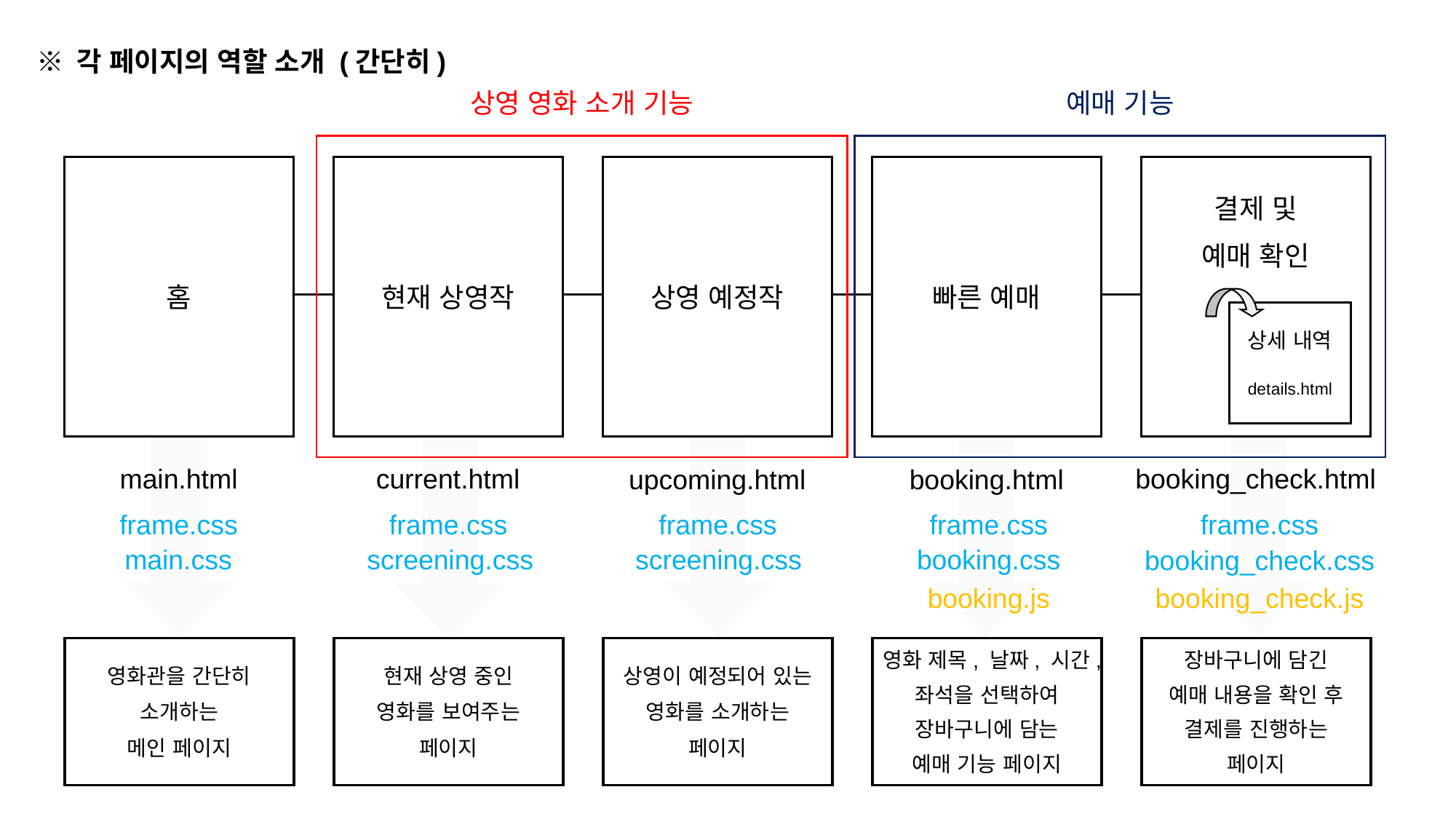

※ 각 페이지의 역할 소개 (간단히)
상영 영화 소개 기능
예매 기능

홈
현재 상영작
상영 예정작
빠른 예매
결제 및

예매 확인

main.html
current.html
booking_check.html
upcoming.html
booking.html

상세 내역

details.html

frame.css
frame.css
frame.css
frame.css
frame.css
main.css
screening.css
booking.css
screening.css
booking_check.css
booking.js
booking_check.js
영화관을 간단히

소개하는

메인 페이지
현재 상영 중인

영화를 보여주는

페이지
상영이 예정되어 있는

영화를 소개하는

페이지
영화 제목, 날짜, 시간,

좌석을 선택하여

장바구니에 담는

예매 기능 페이지
장바구니에 담긴

예매 내용을 확인 후

결제를 진행하는

페이지